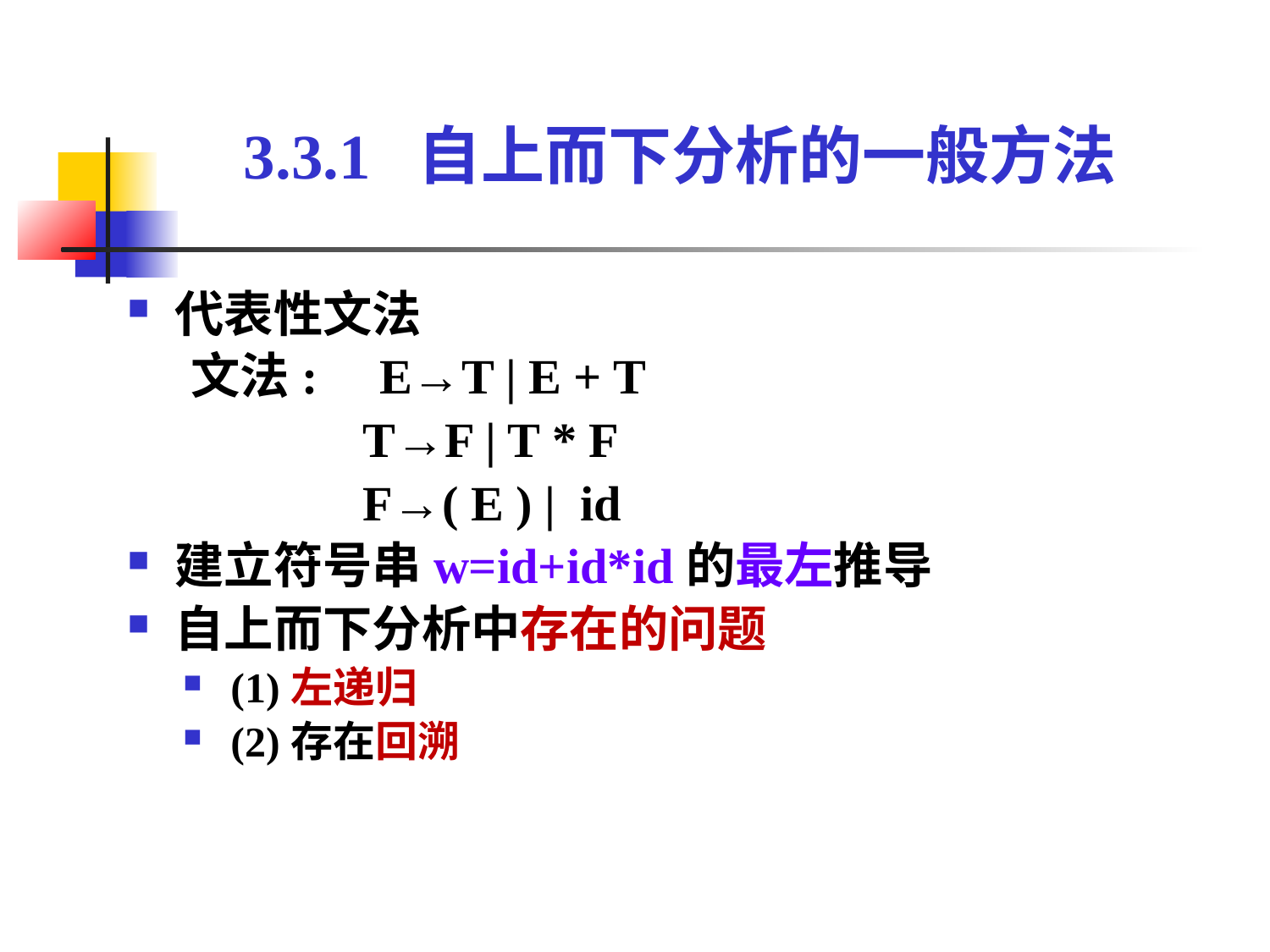

3.3.1  自上而下分析的一般方法
代表性文法
文法:     E→T | E + T
              T→F | T * F
              F→( E ) |  id
建立符号串w=id+id*id的最左推导
自上而下分析中存在的问题
(1)左递归
(2)存在回溯